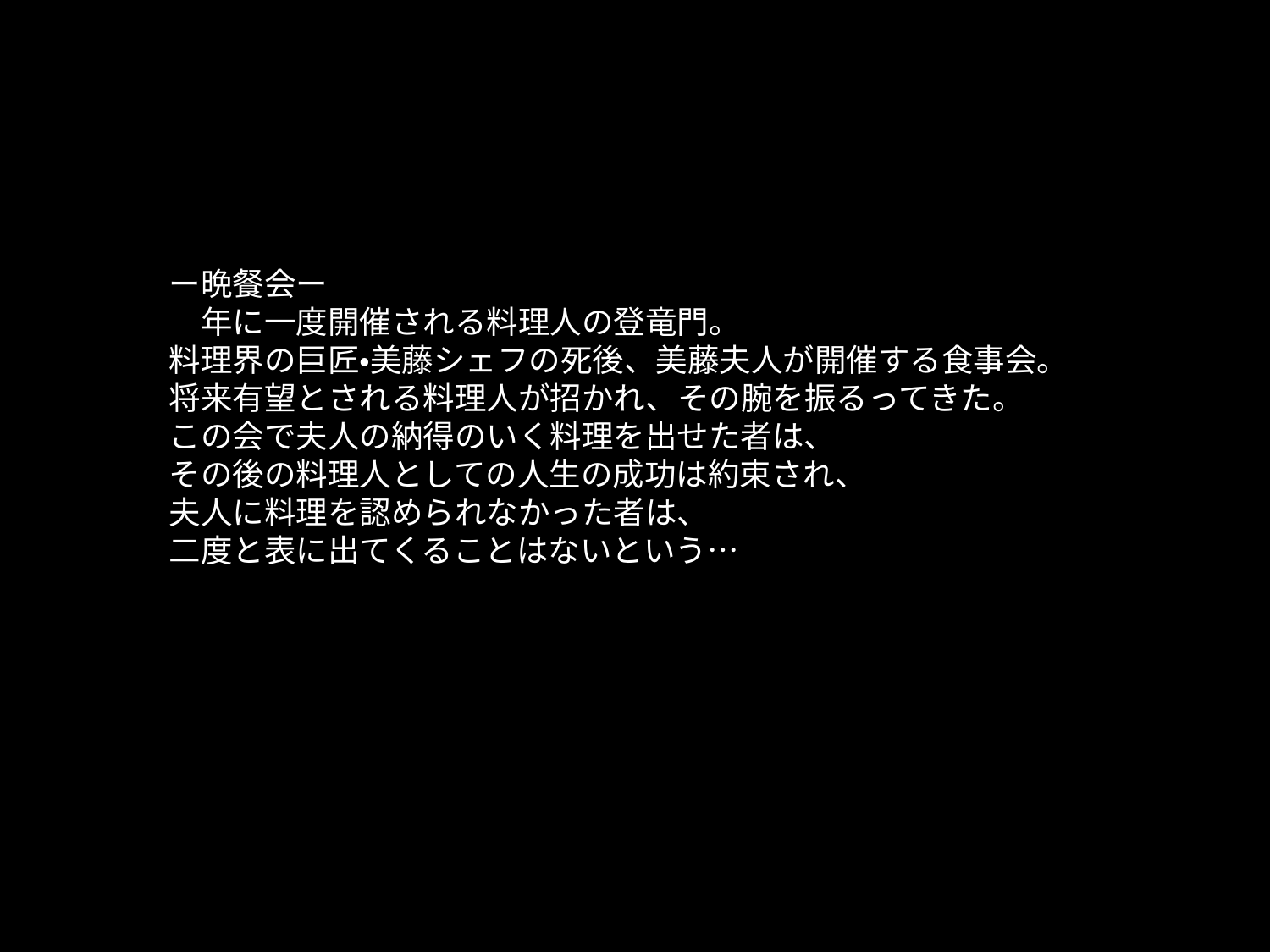

ー晩餐会ー
　年に一度開催される料理人の登竜門。
料理界の巨匠・美藤シェフの死後、美藤夫人が開催する食事会。
将来有望とされる料理人が招かれ、その腕を振るってきた。
この会で夫人の納得のいく料理を出せた者は、
その後の料理人としての人生の成功は約束され、
夫人に料理を認められなかった者は、
二度と表に出てくることはないという…